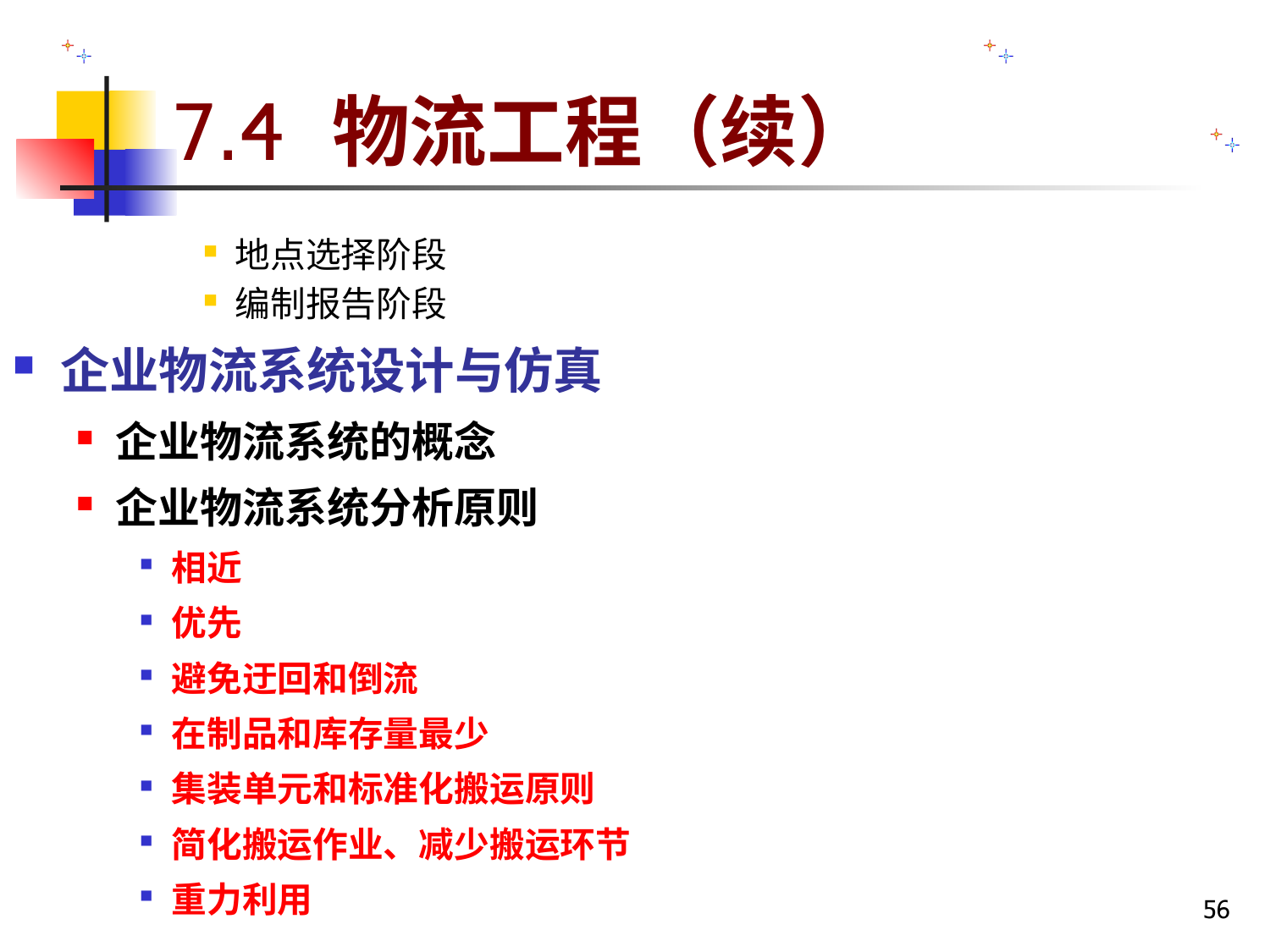

# 7.4 物流工程（续）
地点选择阶段
编制报告阶段
企业物流系统设计与仿真
企业物流系统的概念
企业物流系统分析原则
相近
优先
避免迂回和倒流
在制品和库存量最少
集装单元和标准化搬运原则
简化搬运作业、减少搬运环节
重力利用
56